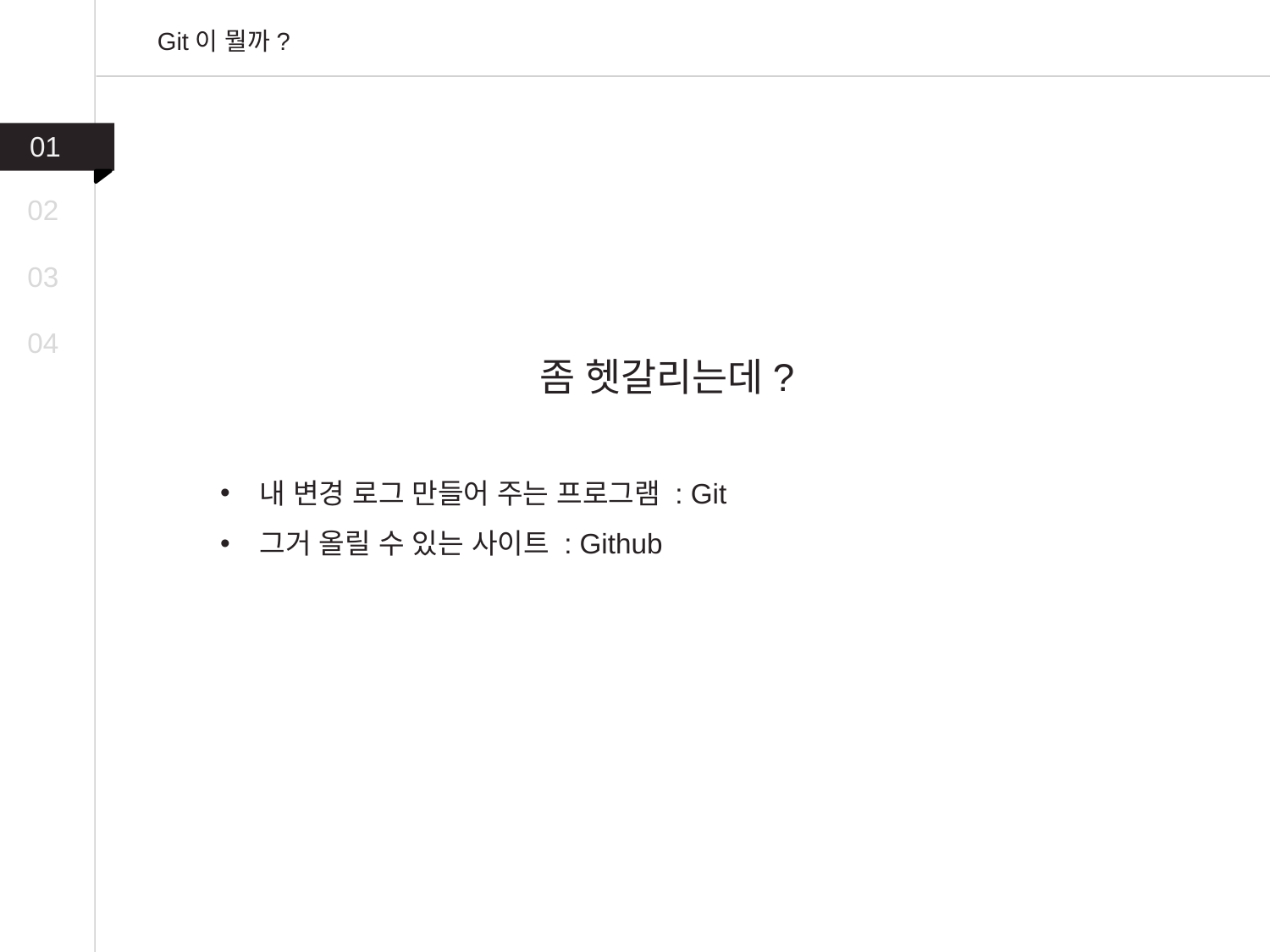

Git이 뭘까?
01

02
03
04
좀 헷갈리는데?
내 변경 로그 만들어 주는 프로그램 : Git
그거 올릴 수 있는 사이트 : Github